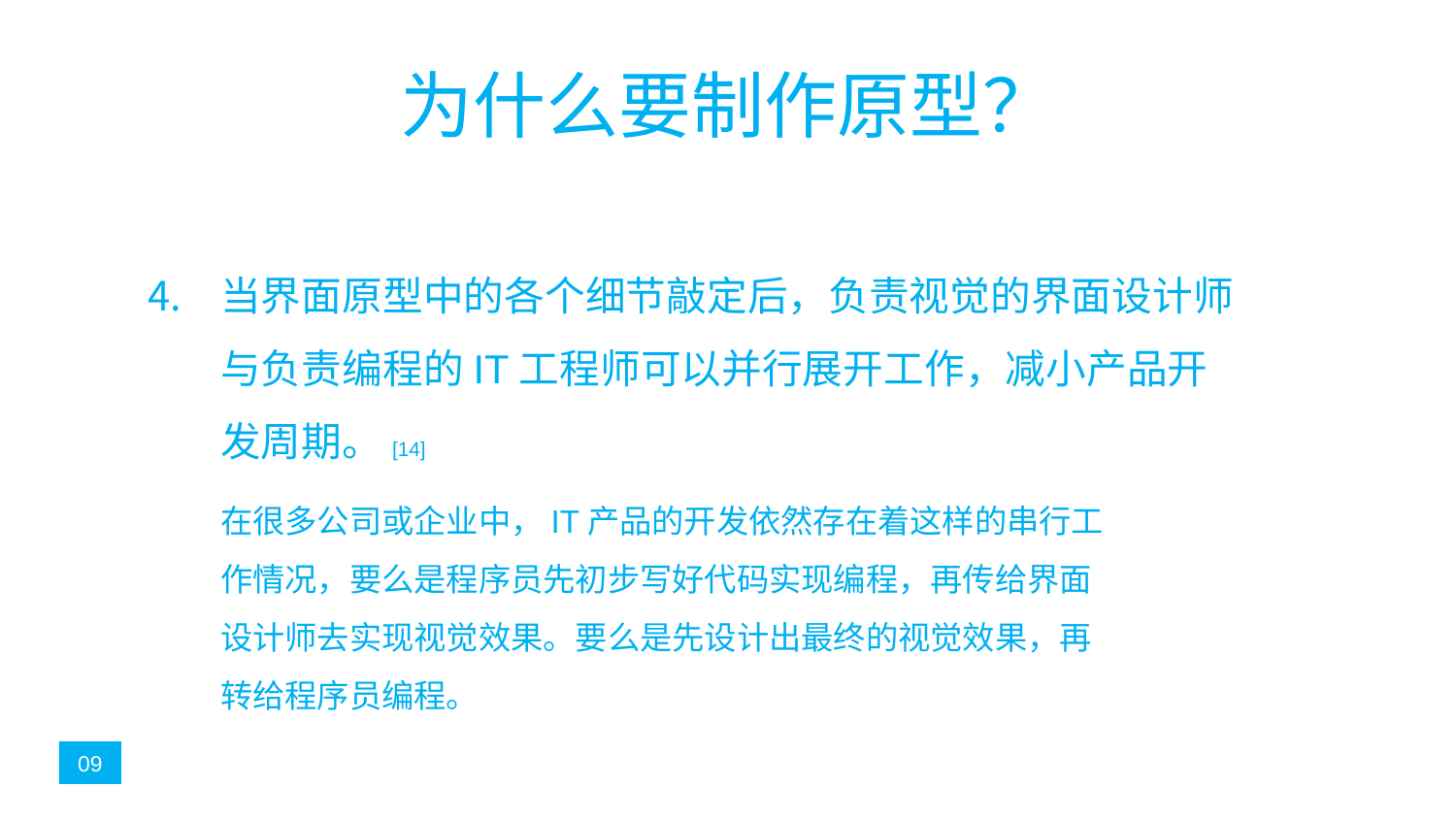

# 为什么要制作原型？
当界面原型中的各个细节敲定后，负责视觉的界面设计师与负责编程的IT工程师可以并行展开工作，减小产品开发周期。[14]

在很多公司或企业中，IT产品的开发依然存在着这样的串行工作情况，要么是程序员先初步写好代码实现编程，再传给界面设计师去实现视觉效果。要么是先设计出最终的视觉效果，再转给程序员编程。

09